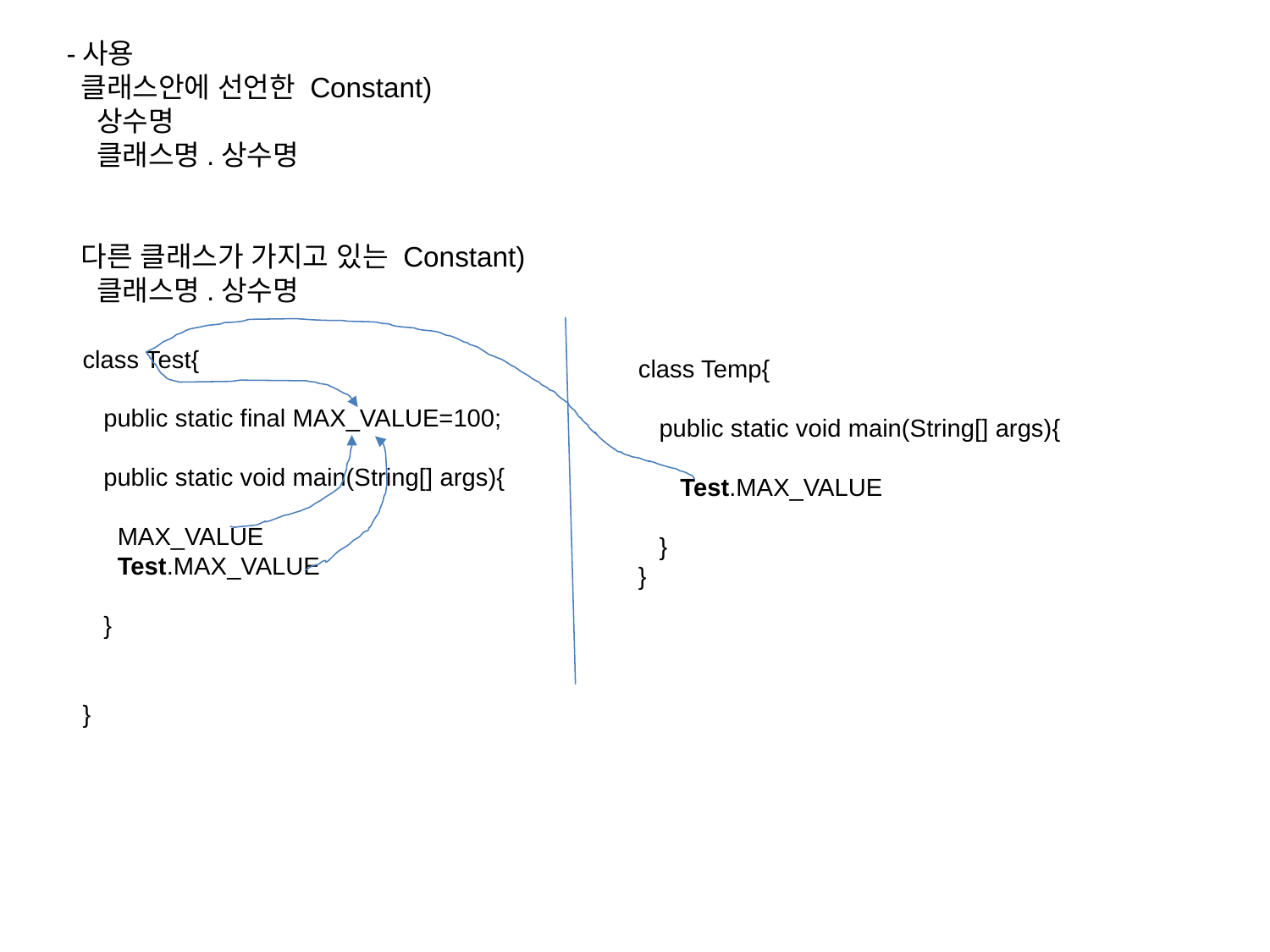

-사용
 클래스안에 선언한 Constant)
   상수명
   클래스명.상수명

 다른 클래스가 가지고 있는 Constant)
   클래스명.상수명

class Test{

   public static final MAX_VALUE=100;

   public static void main(String[] args){

     MAX_VALUE
     Test.MAX_VALUE

   }

}
class Temp{

   public static void main(String[] args){

      Test.MAX_VALUE

   }
}